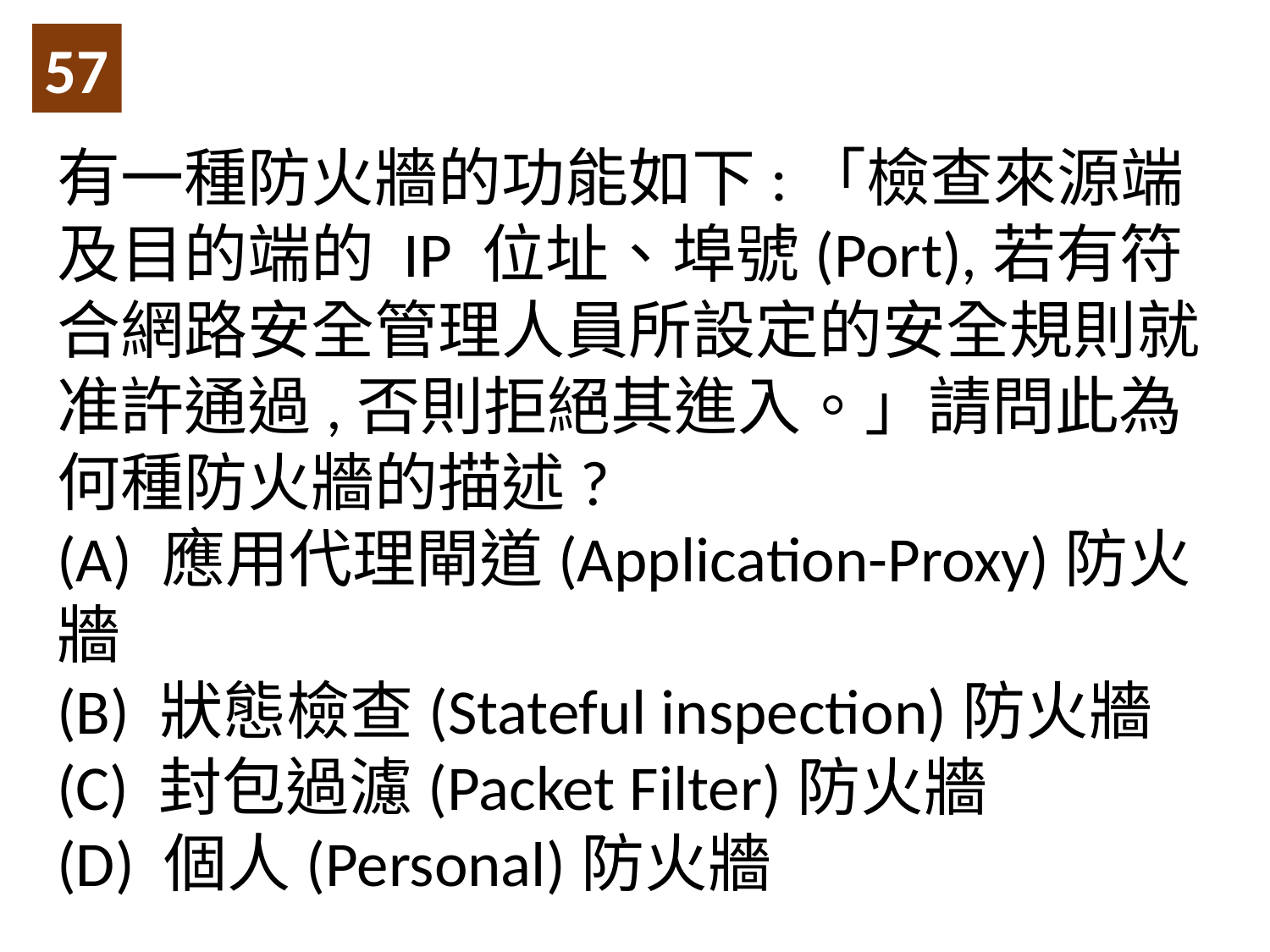

57
有一種防火牆的功能如下:「檢查來源端及目的端的 IP 位址、埠號(Port),若有符合網路安全管理人員所設定的安全規則就准許通過,否則拒絕其進入。」請問此為何種防火牆的描述?
(A) 應用代理閘道(Application-Proxy)防火牆
(B) 狀態檢查(Stateful inspection)防火牆
(C) 封包過濾(Packet Filter)防火牆
(D) 個人(Personal)防火牆